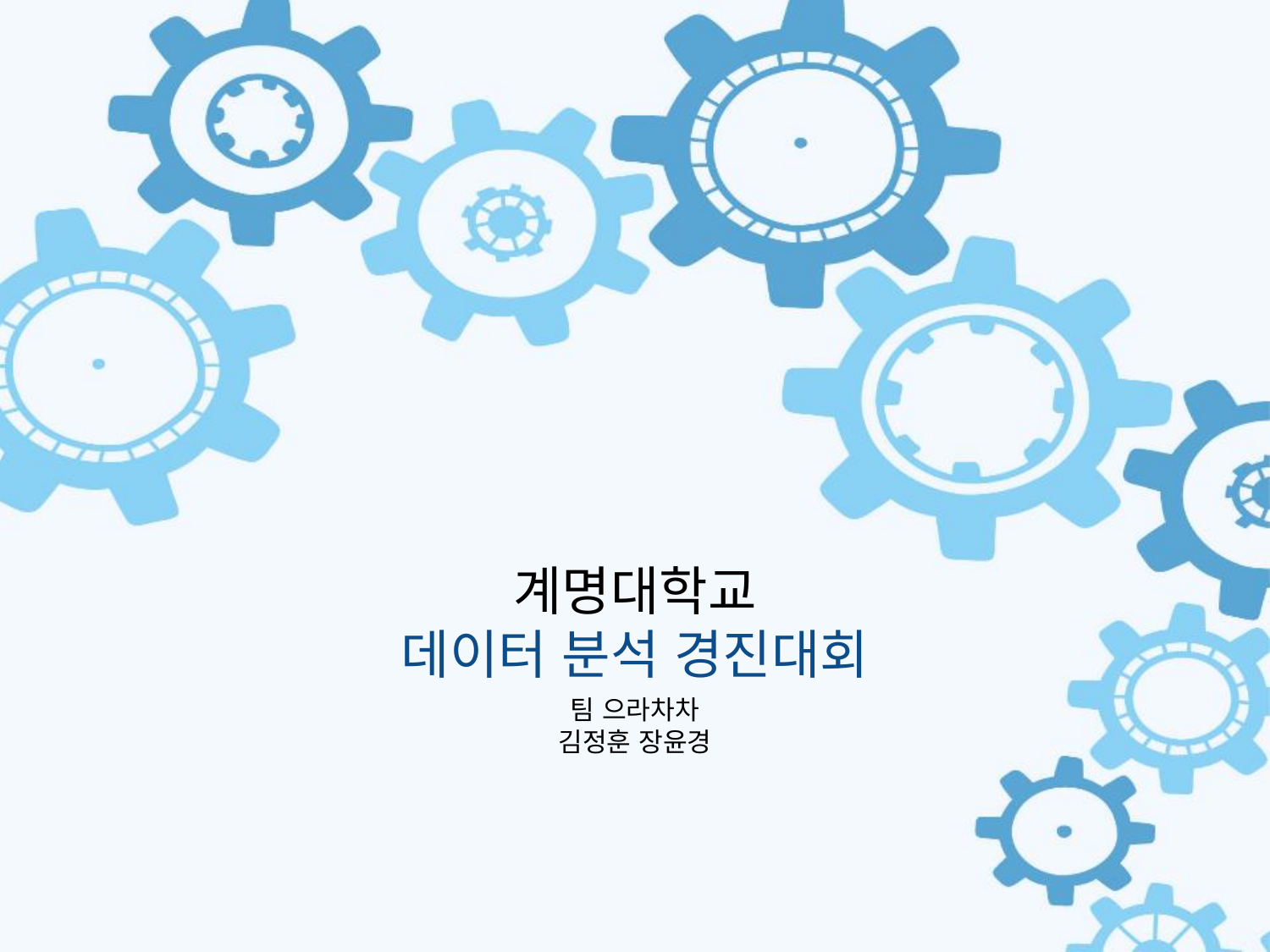

계명대학교
데이터 분석 경진대회

팀 으라차차
김정훈 장윤경